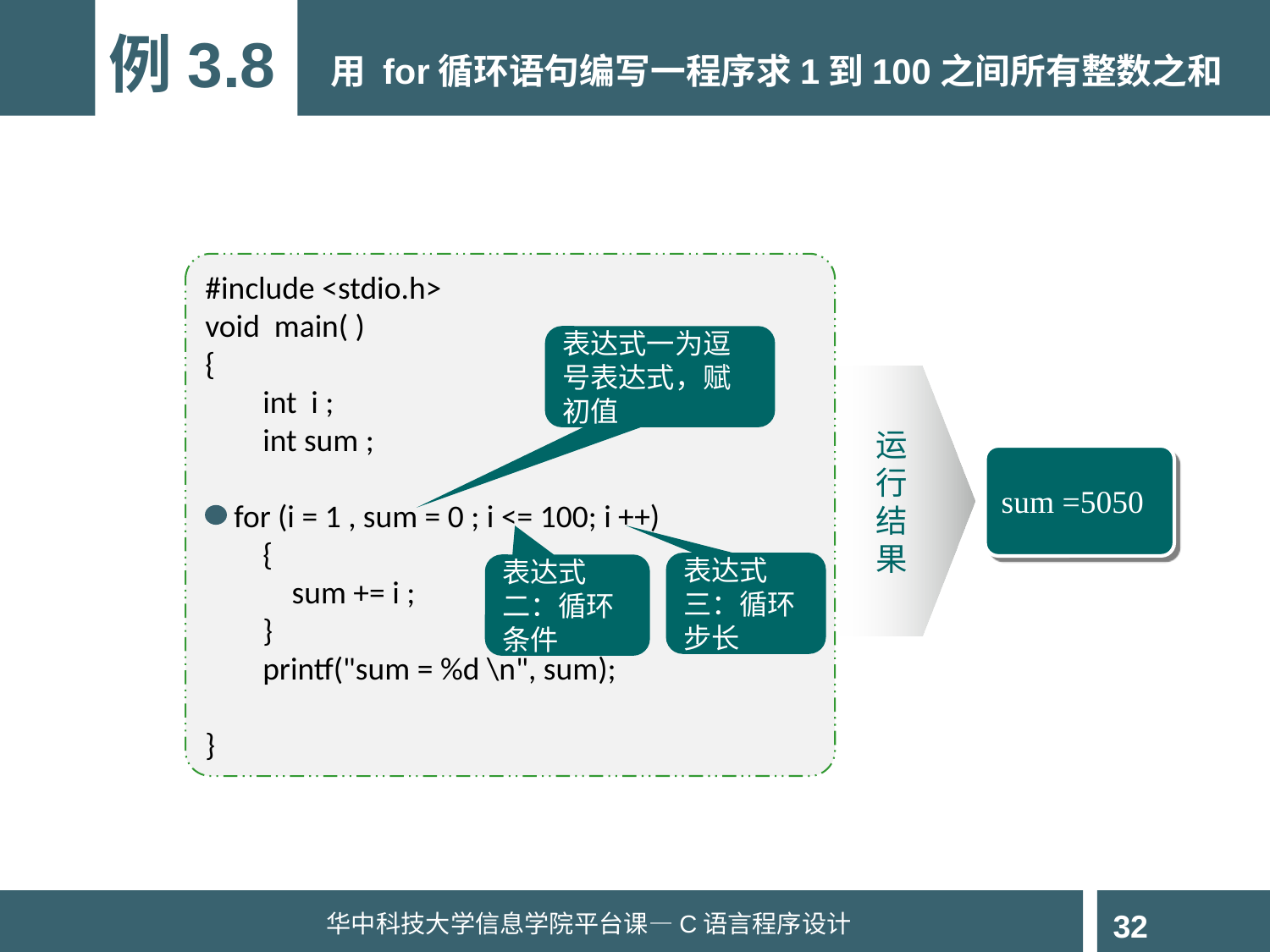

例3.8
 用 for循环语句编写一程序求1到100之间所有整数之和
#include <stdio.h>
void  main( )
{
        int  i ;
        int sum ;

    for (i = 1 , sum = 0 ; i <= 100; i ++)
        {
            sum += i ;
        }
        printf("sum = %d \n", sum);

}
表达式一为逗号表达式，赋初值
运
行
结
果
sum =5050

表达式三：循环步长
表达式二：循环条件